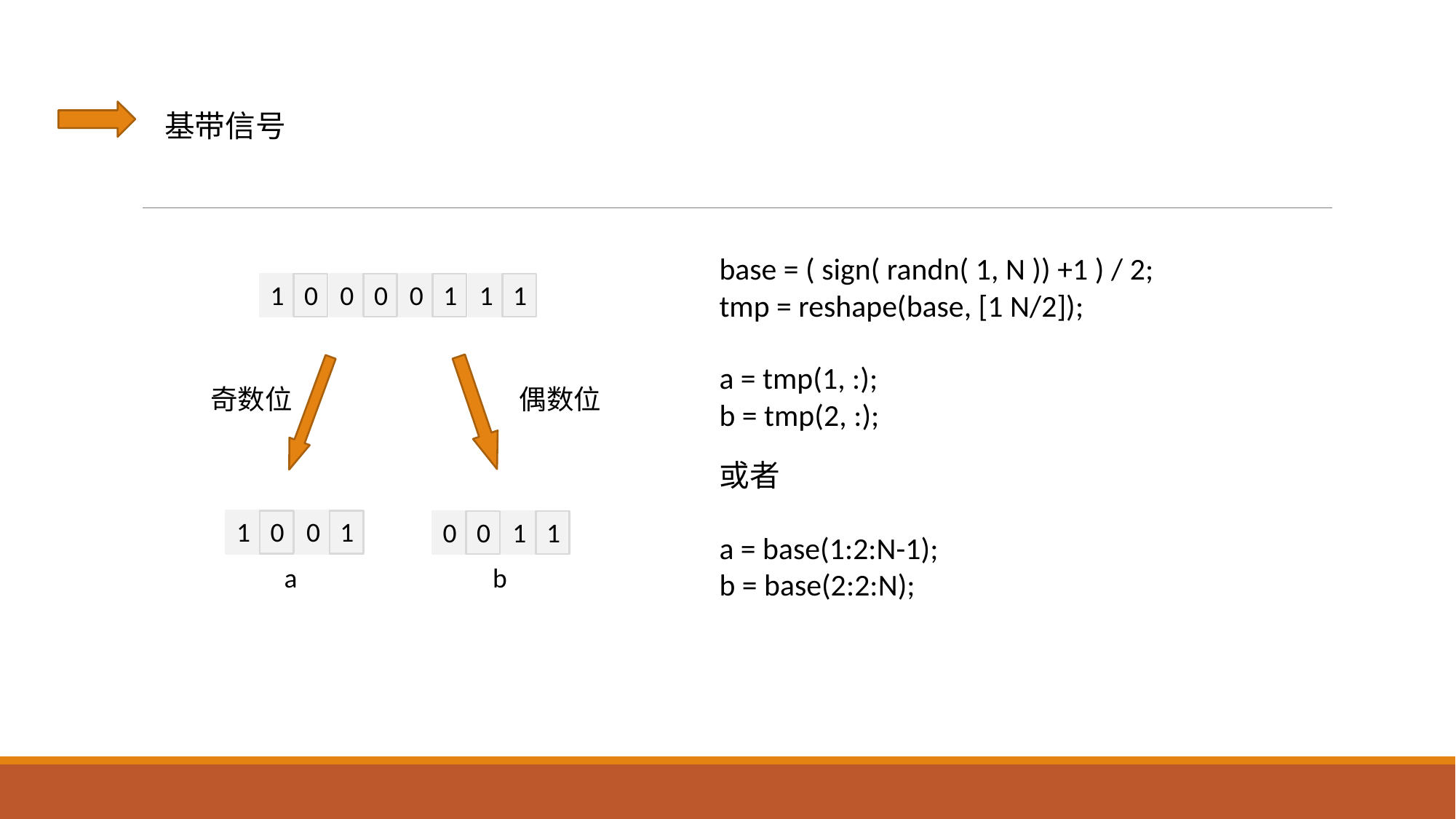

基带信号
base = ( sign( randn( 1, N )) +1 ) / 2;
tmp = reshape(base, [1 N/2]);

a = tmp(1, :);
b = tmp(2, :);
0

1
1

1
1

0
0

0

奇数位
偶数位
或者

a = base(1:2:N-1);
b = base(2:2:N);
1

0
0

1
0

0
1

1

a
b